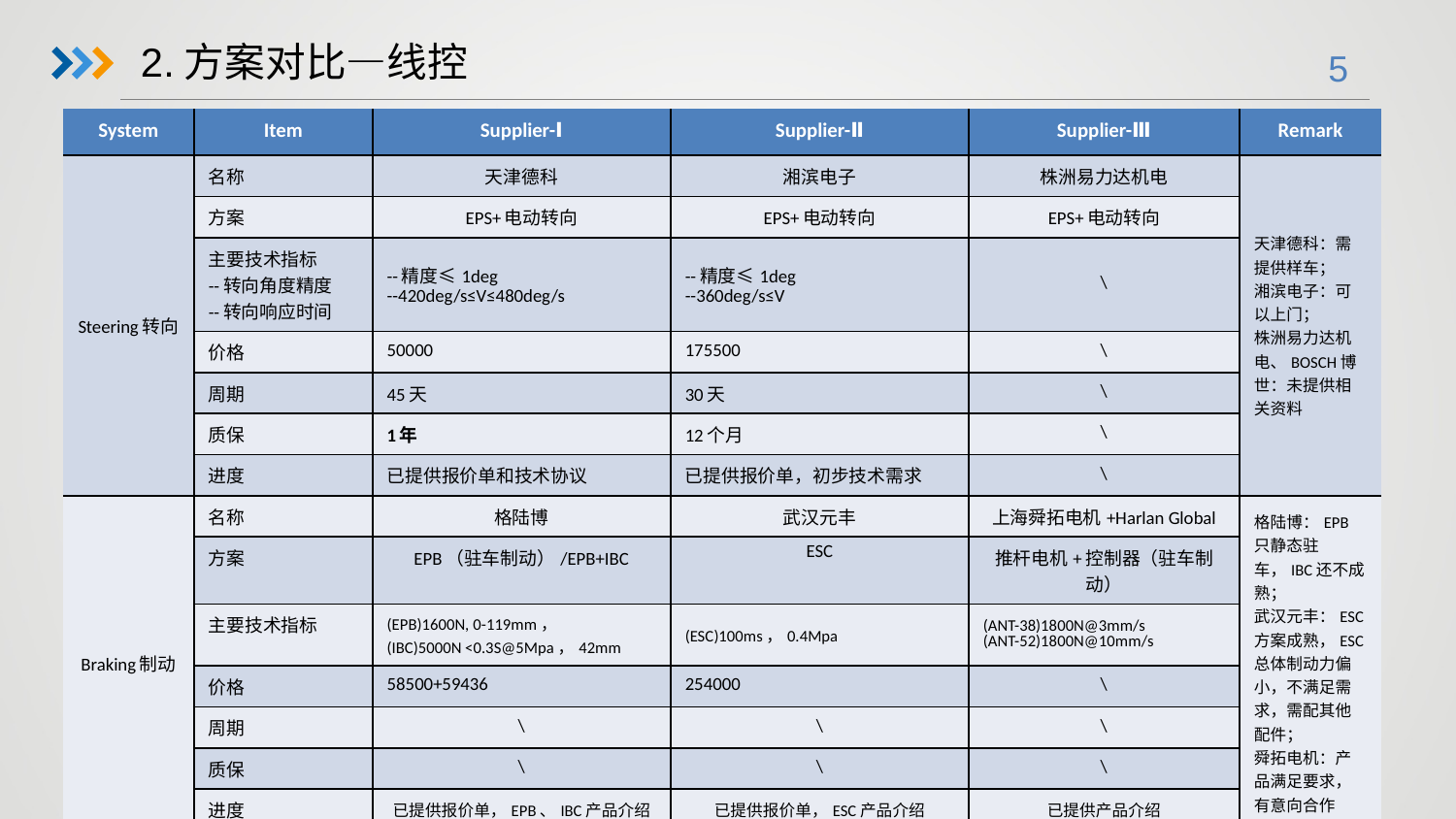

2.方案对比—线控
| System | Item | Supplier-Ⅰ | Supplier-Ⅱ | Supplier-Ⅲ | Remark |
| --- | --- | --- | --- | --- | --- |
| Steering转向 | 名称 | 天津德科 | 湘滨电子 | 株洲易力达机电 | 天津德科：需提供样车； 湘滨电子：可以上门； 株洲易力达机电、BOSCH博世：未提供相关资料 |
|  | 方案 | EPS+电动转向 | EPS+电动转向 | EPS+电动转向 |  |
|  | 主要技术指标 --转向角度精度 --转向响应时间 | --精度≤1deg --420deg/s≤V≤480deg/s | --精度≤1deg --360deg/s≤V | \ |  |
|  | 价格 | 50000 | 175500 | \ |  |
|  | 周期 | 45天 | 30天 | \ |  |
|  | 质保 | 1年 | 12个月 | \ |  |
|  | 进度 | 已提供报价单和技术协议 | 已提供报价单，初步技术需求 | \ |  |
| Braking制动 | 名称 | 格陆博 | 武汉元丰 | 上海舜拓电机+Harlan Global | 格陆博：EPB只静态驻车，IBC还不成熟； 武汉元丰：ESC方案成熟，ESC总体制动力偏小，不满足需求，需配其他配件； 舜拓电机：产品满足要求，有意向合作 |
|  | 方案 | EPB（驻车制动）/EPB+IBC | ESC | 推杆电机+控制器（驻车制动） |  |
|  | 主要技术指标 | (EPB)1600N, 0-119mm， (IBC)5000N <0.3S@5Mpa，42mm | (ESC)100ms，0.4Mpa | (ANT-38)1800N@3mm/s (ANT-52)1800N@10mm/s |  |
|  | 价格 | 58500+59436 | 254000 | \ |  |
|  | 周期 | \ | \ | \ |  |
|  | 质保 | \ | \ | \ |  |
|  | 进度 | 已提供报价单，EPB、IBC产品介绍 | 已提供报价单，ESC产品介绍 | 已提供产品介绍 |  |
| Result |  | 1、时间紧急2、涉及保密3、真正愿意与我司形成战略合作的厂家稀缺4、有第三方合作团队支持。因此，都选择第一家 |  |  |  |